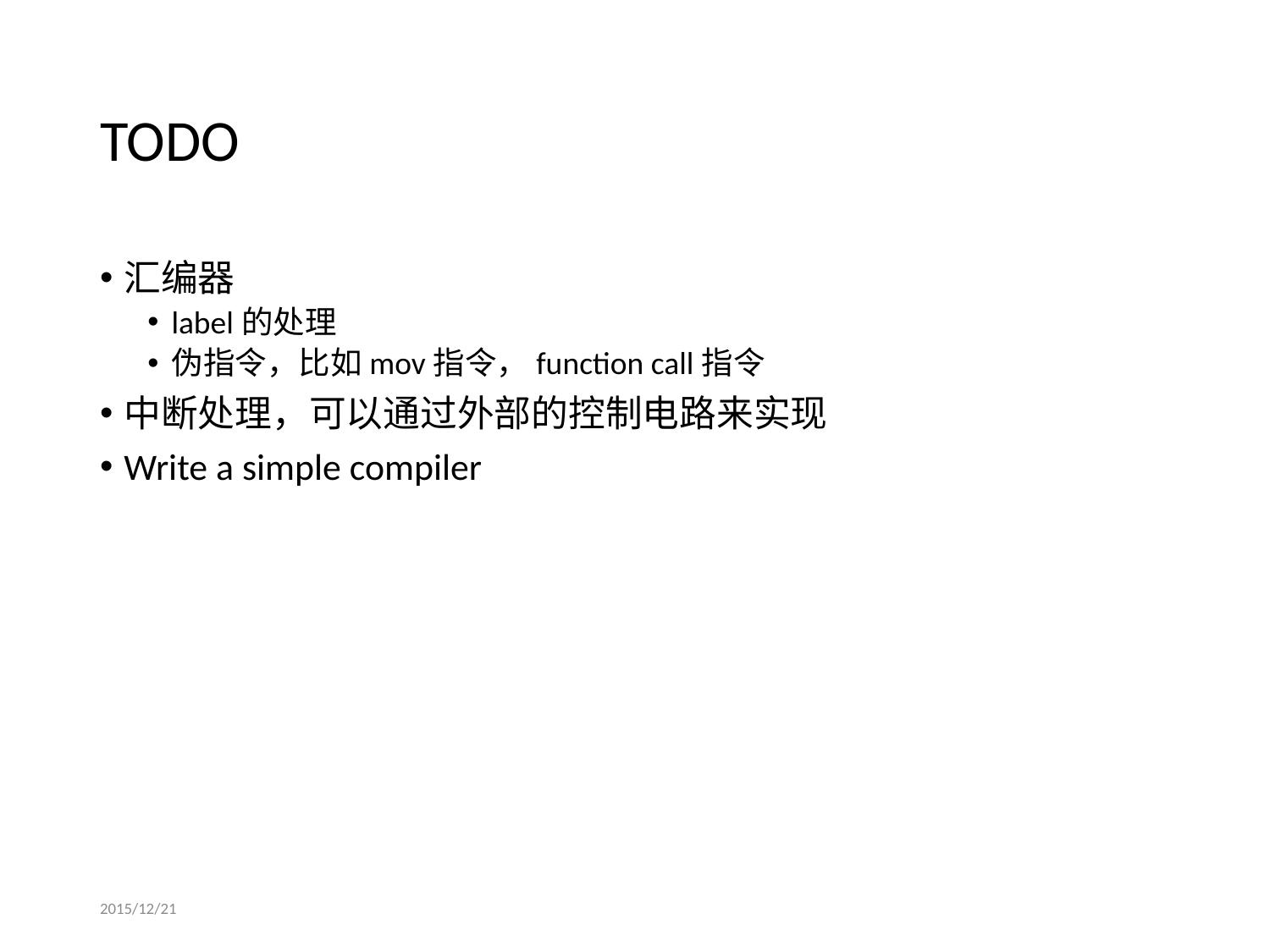

# TODO
汇编器
label的处理
伪指令，比如mov指令，function call指令
中断处理，可以通过外部的控制电路来实现
Write a simple compiler
2015/12/21